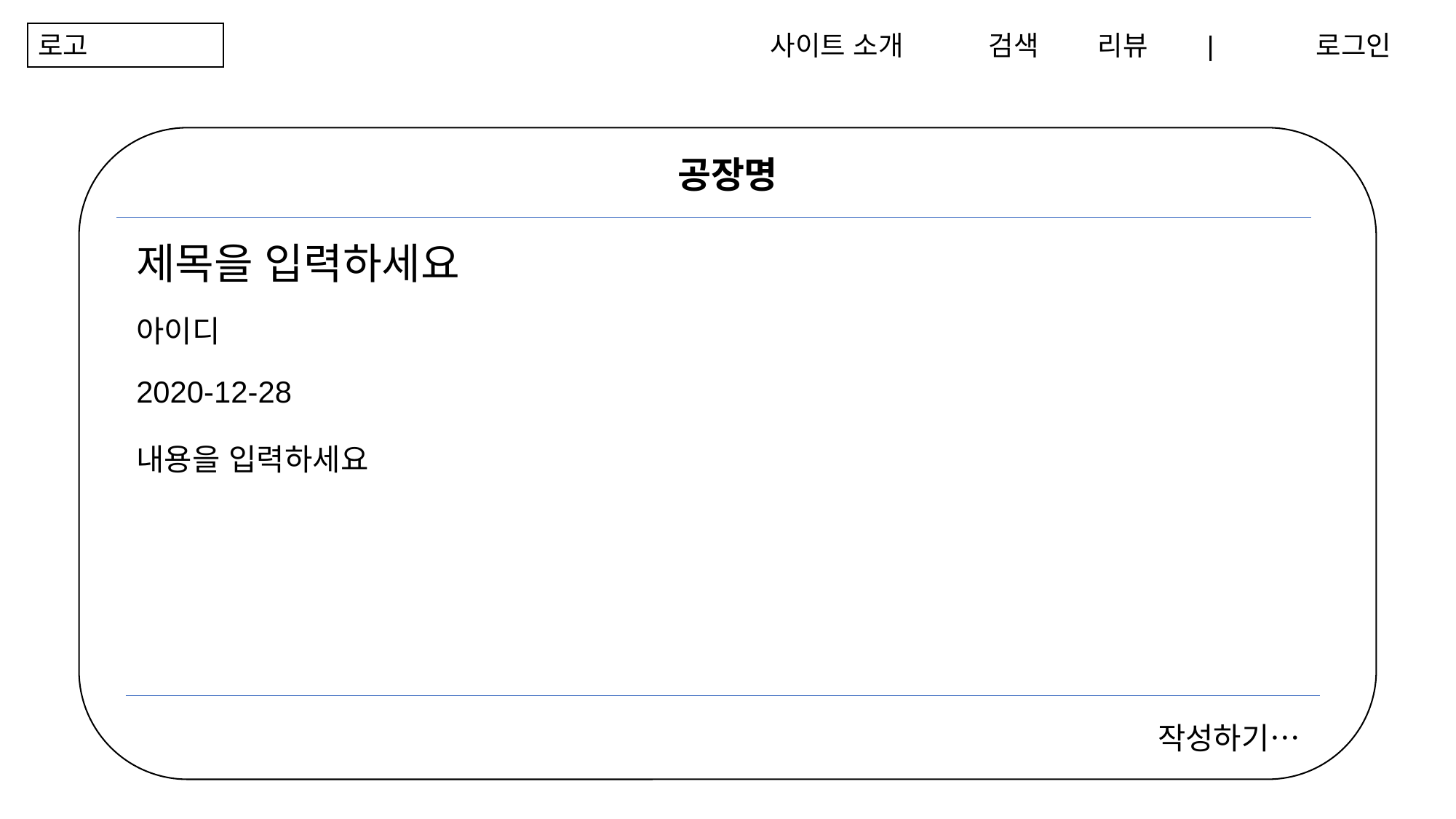

로고
사이트 소개	검색	리뷰	|	로그인

공장명
제목을 입력하세요
아이디
2020-12-28
내용을 입력하세요
작성하기…